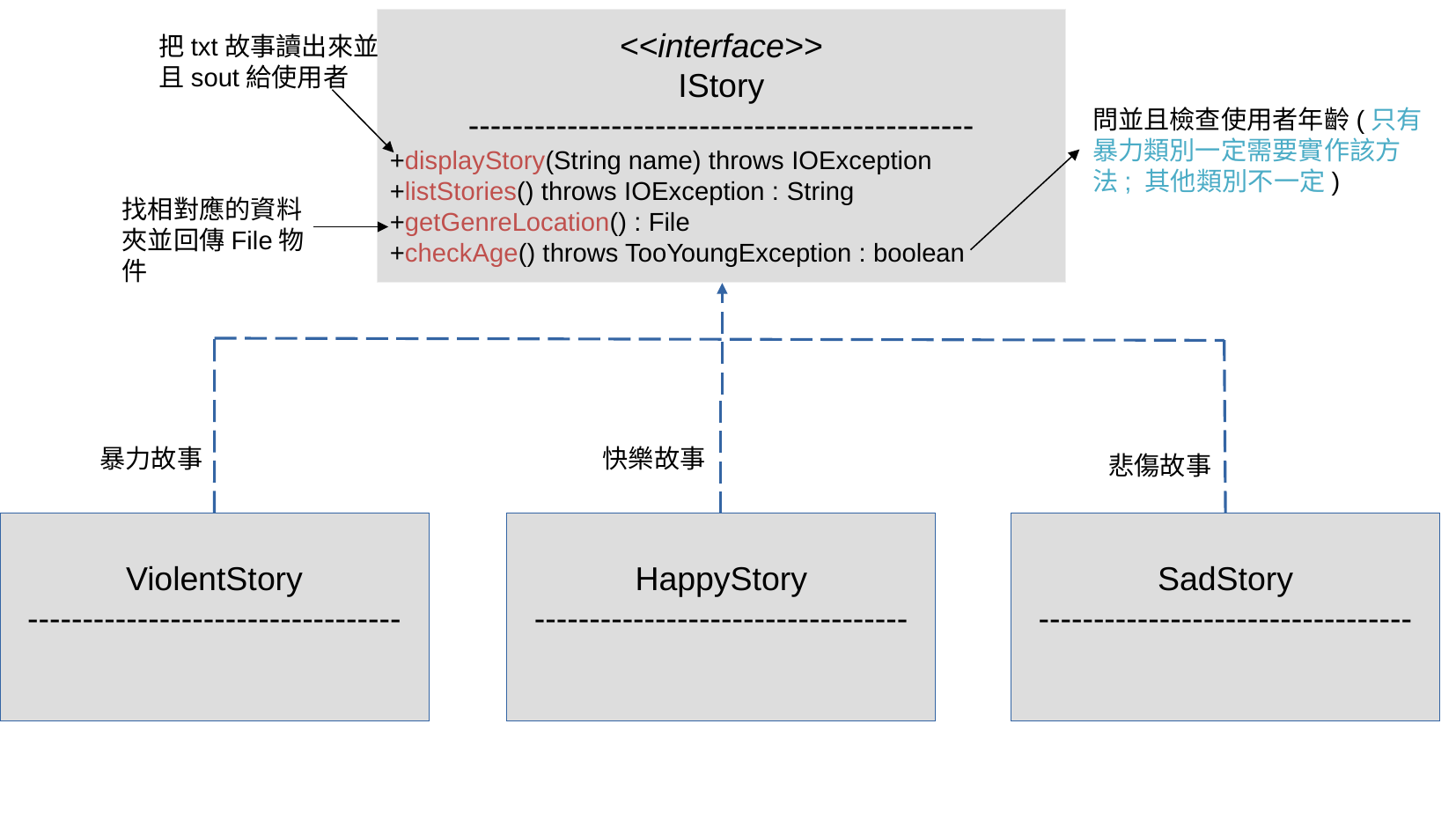

<<interface>>
IStory
----------------------------------------------
+displayStory(String name) throws IOException
+listStories() throws IOException : String
+getGenreLocation() : File
+checkAge() throws TooYoungException : boolean
把txt故事讀出來並且sout給使用者
問並且檢查使用者年齡(只有暴力類別一定需要實作該方法; 其他類別不一定)
找相對應的資料夾並回傳File物件

暴力故事
快樂故事
悲傷故事
ViolentStory
----------------------------------

HappyStory
----------------------------------

SadStory
----------------------------------